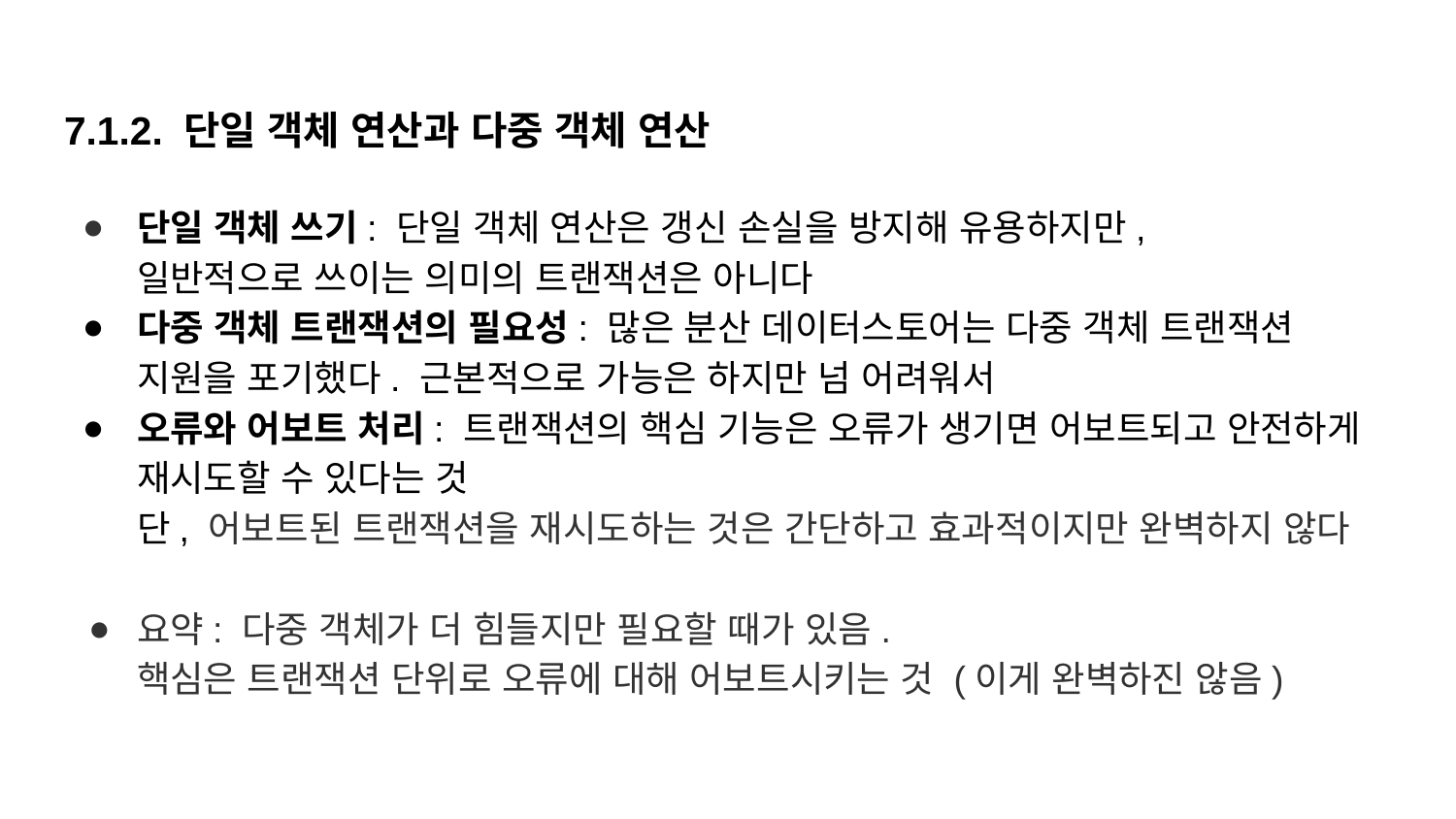

# 7.1.2. 단일 객체 연산과 다중 객체 연산
단일 객체 쓰기: 단일 객체 연산은 갱신 손실을 방지해 유용하지만,
일반적으로 쓰이는 의미의 트랜잭션은 아니다
다중 객체 트랜잭션의 필요성: 많은 분산 데이터스토어는 다중 객체 트랜잭션 지원을 포기했다. 근본적으로 가능은 하지만 넘 어려워서
오류와 어보트 처리: 트랜잭션의 핵심 기능은 오류가 생기면 어보트되고 안전하게 재시도할 수 있다는 것
단, 어보트된 트랜잭션을 재시도하는 것은 간단하고 효과적이지만 완벽하지 않다
요약: 다중 객체가 더 힘들지만 필요할 때가 있음.
핵심은 트랜잭션 단위로 오류에 대해 어보트시키는 것 (이게 완벽하진 않음)